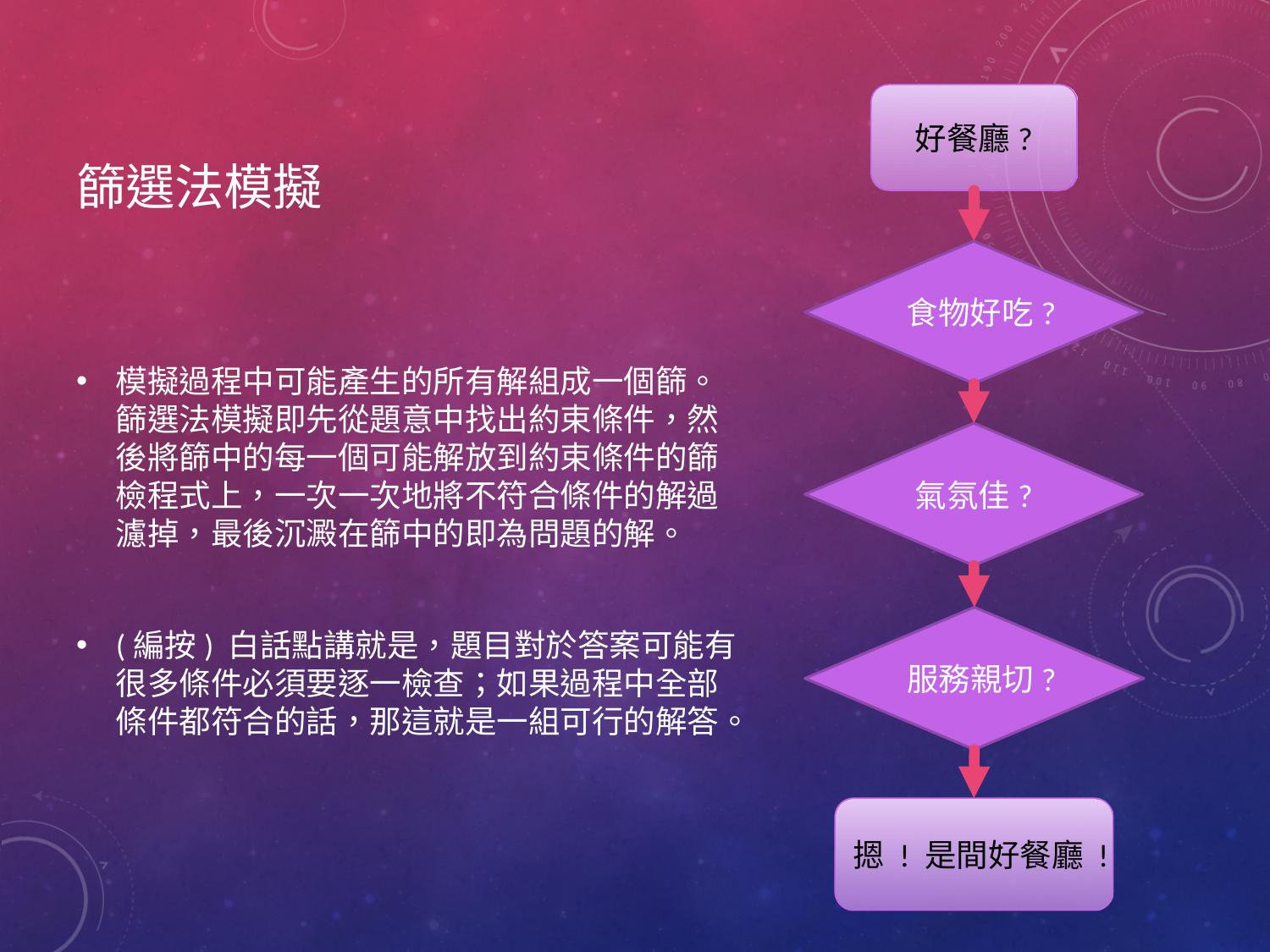

# 篩選法模擬
好餐廳?
食物好吃?
模擬過程中可能產生的所有解組成一個篩。篩選法模擬即先從題意中找出約束條件，然後將篩中的每一個可能解放到約束條件的篩檢程式上，一次一次地將不符合條件的解過濾掉，最後沉澱在篩中的即為問題的解。

(編按) 白話點講就是，題目對於答案可能有很多條件必須要逐一檢查；如果過程中全部條件都符合的話，那這就是一組可行的解答。
氣氛佳?
服務親切?
摁 ! 是間好餐廳 !